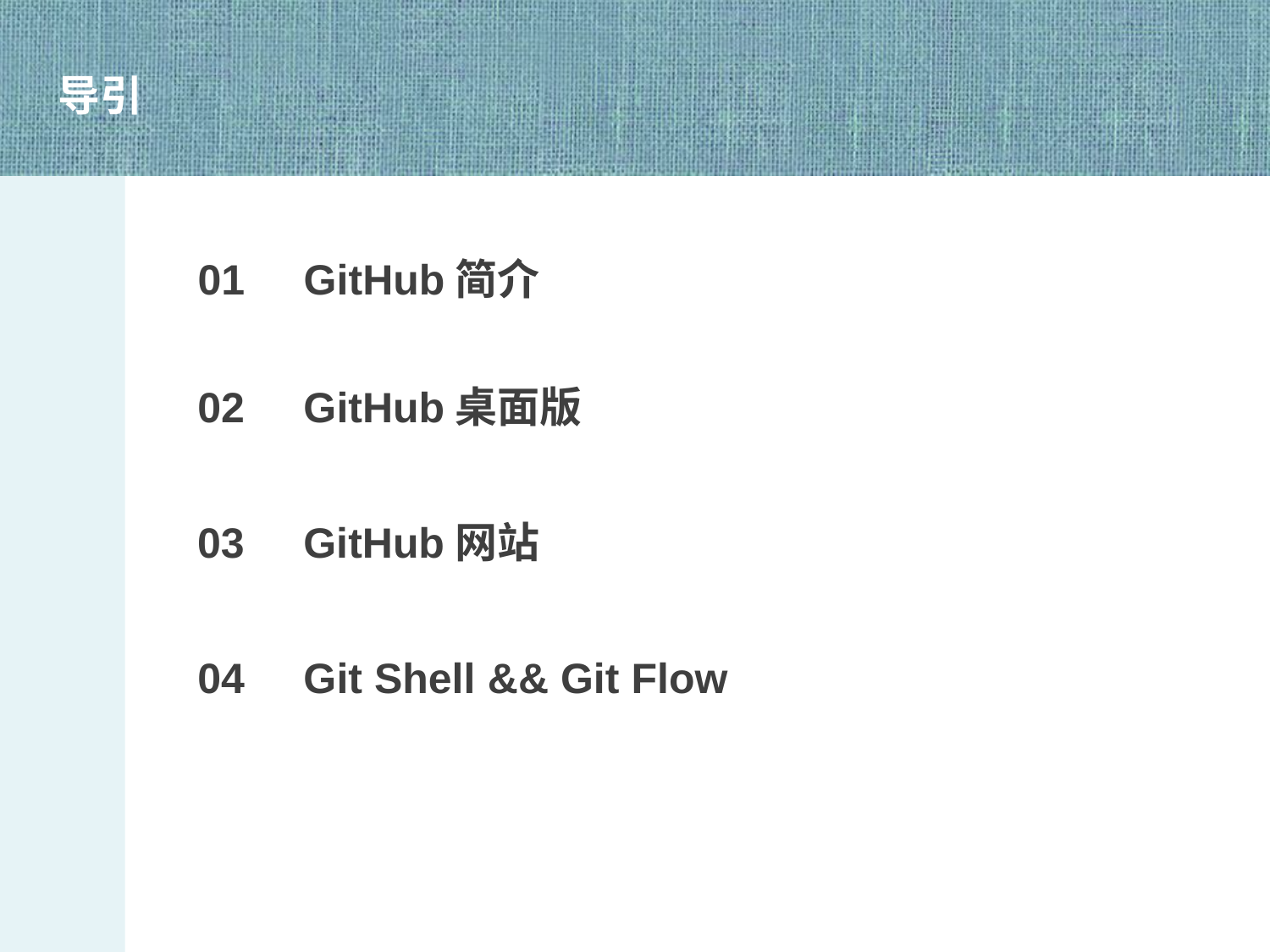

导引
01     GitHub简介
02     GitHub桌面版
03     GitHub网站
04     Git Shell && Git Flow